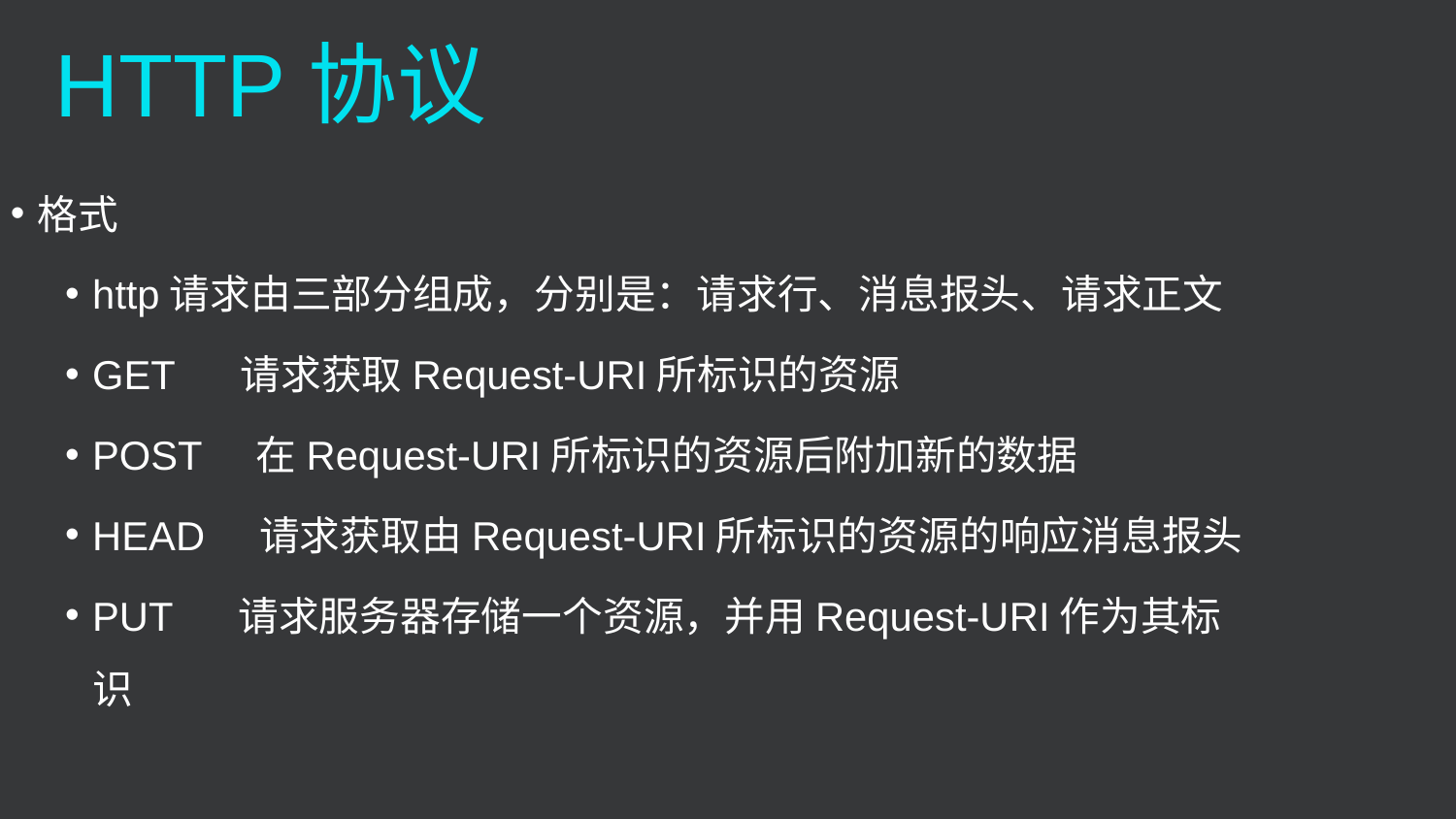

# HTTP协议
格式
http请求由三部分组成，分别是：请求行、消息报头、请求正文
GET     请求获取Request-URI所标识的资源
POST    在Request-URI所标识的资源后附加新的数据
HEAD    请求获取由Request-URI所标识的资源的响应消息报头
PUT     请求服务器存储一个资源，并用Request-URI作为其标识